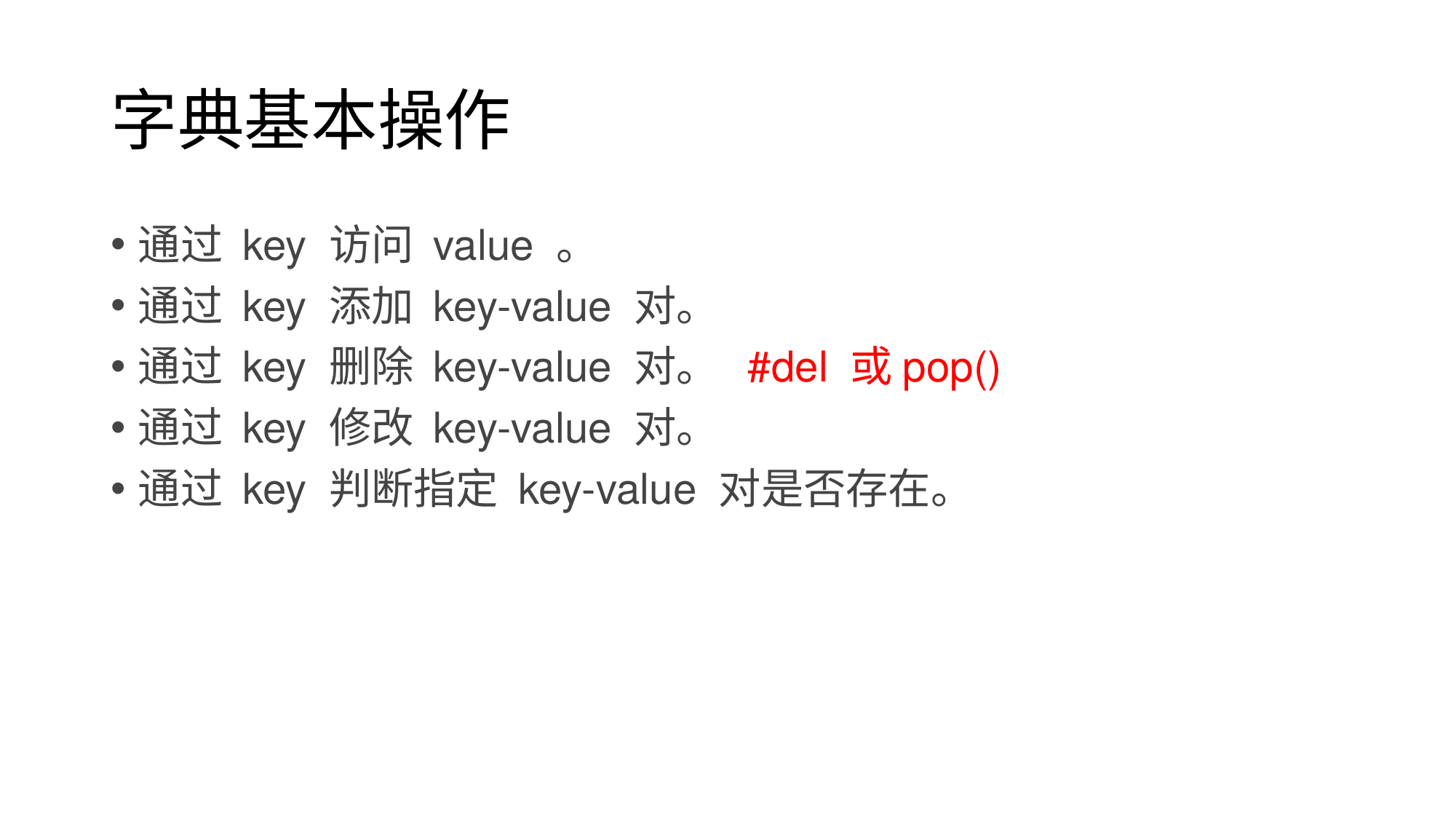

# 字典基本操作
通过 key 访问 value 。
通过 key 添加 key-value 对。
通过 key 删除 key-value 对。  #del 或pop()
通过 key 修改 key-value 对。
通过 key 判断指定 key-value 对是否存在。